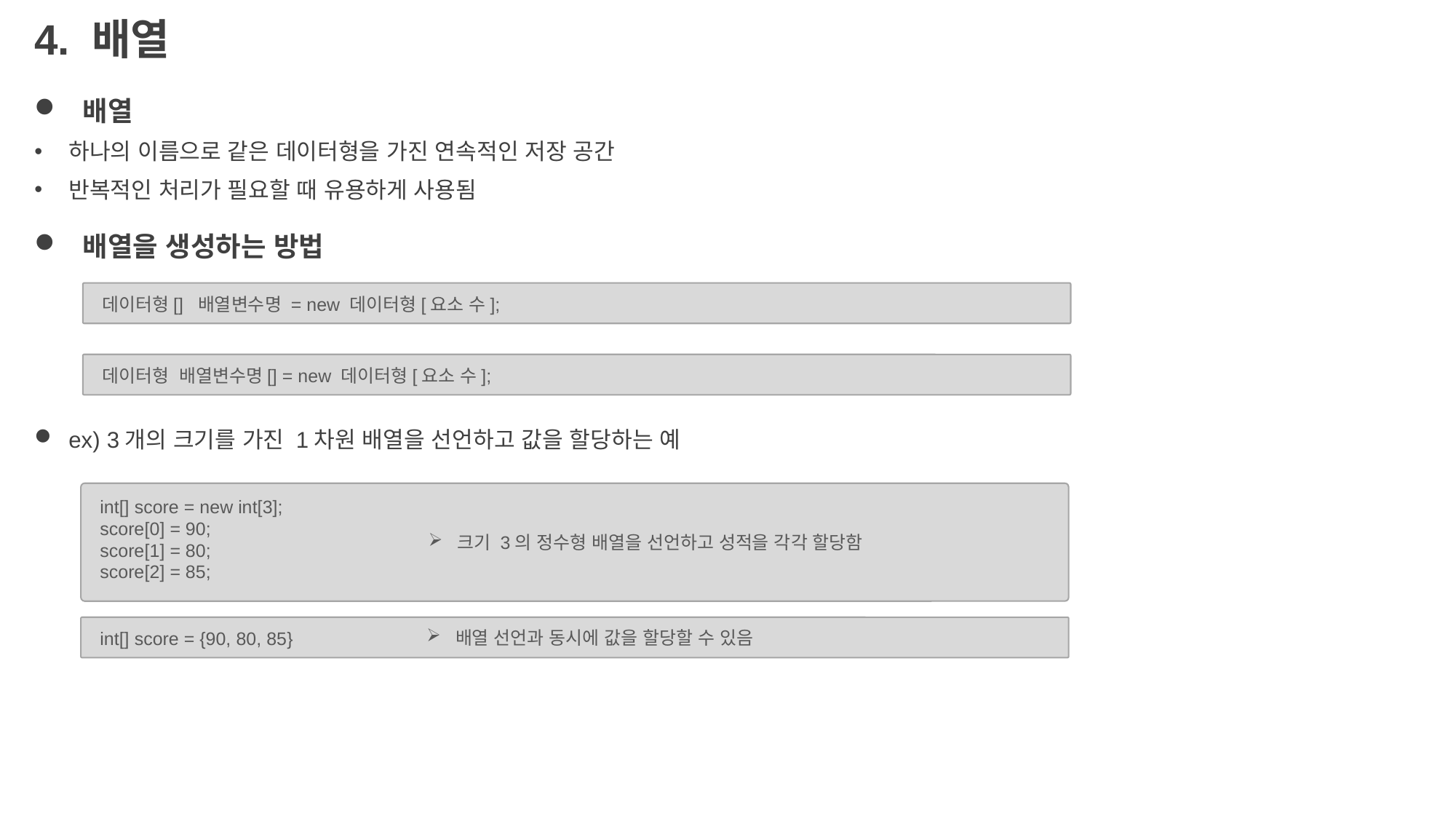

4. 배열
 배열
하나의 이름으로 같은 데이터형을 가진 연속적인 저장 공간
반복적인 처리가 필요할 때 유용하게 사용됨

 배열을 생성하는 방법

ex) 3개의 크기를 가진 1차원 배열을 선언하고 값을 할당하는 예

데이터형[]  배열변수명 = new 데이터형[요소 수];

데이터형  배열변수명[] = new 데이터형[요소 수];

int[] score = new int[3];
score[0] = 90;
score[1] = 80;
score[2] = 85;
 크기 3의 정수형 배열을 선언하고 성적을 각각 할당함

int[] score = {90, 80, 85}
 배열 선언과 동시에 값을 할당할 수 있음